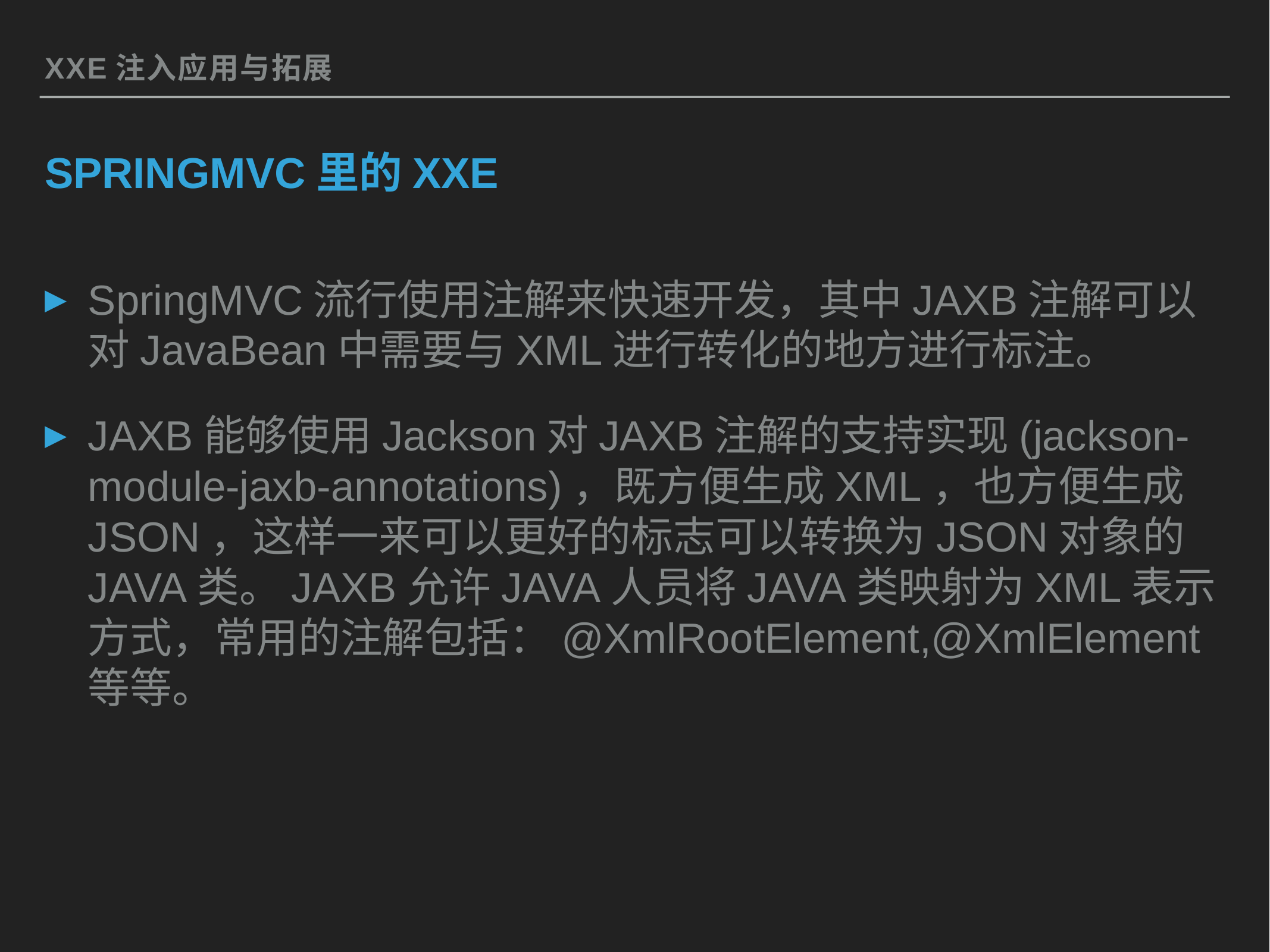

XXE注入应用与拓展
# Springmvc里的xxe
SpringMVC流行使用注解来快速开发，其中JAXB注解可以对JavaBean中需要与XML进行转化的地方进行标注。
JAXB能够使用Jackson对JAXB注解的支持实现(jackson-module-jaxb-annotations)，既方便生成XML，也方便生成JSON，这样一来可以更好的标志可以转换为JSON对象的JAVA类。JAXB允许JAVA人员将JAVA类映射为XML表示方式，常用的注解包括：@XmlRootElement,@XmlElement等等。